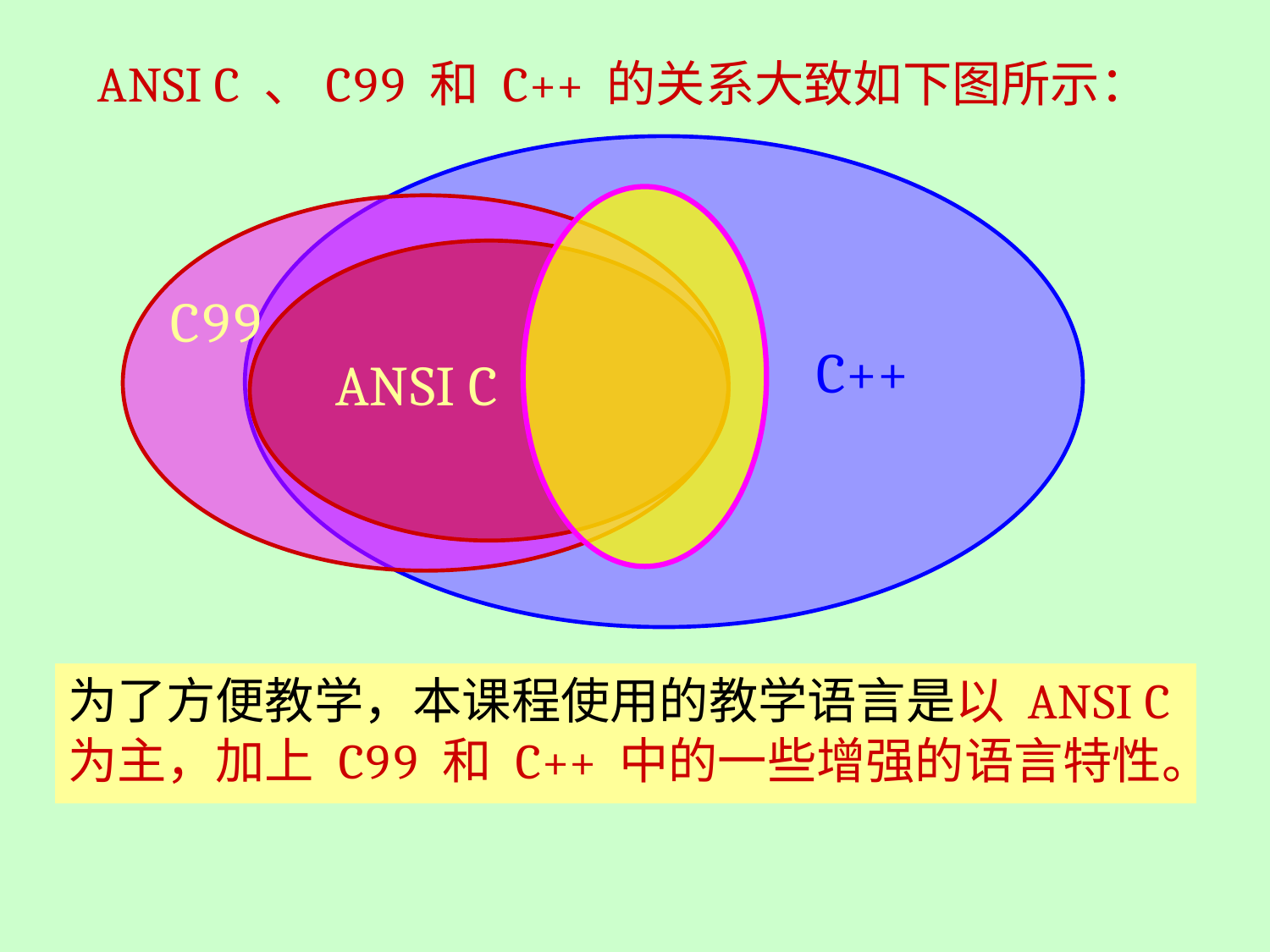

ANSI C 、C99 和 C++ 的关系大致如下图所示：

C99
C++
ANSI C
为了方便教学，本课程使用的教学语言是以 ANSI C 为主，加上 C99 和 C++ 中的一些增强的语言特性。

29